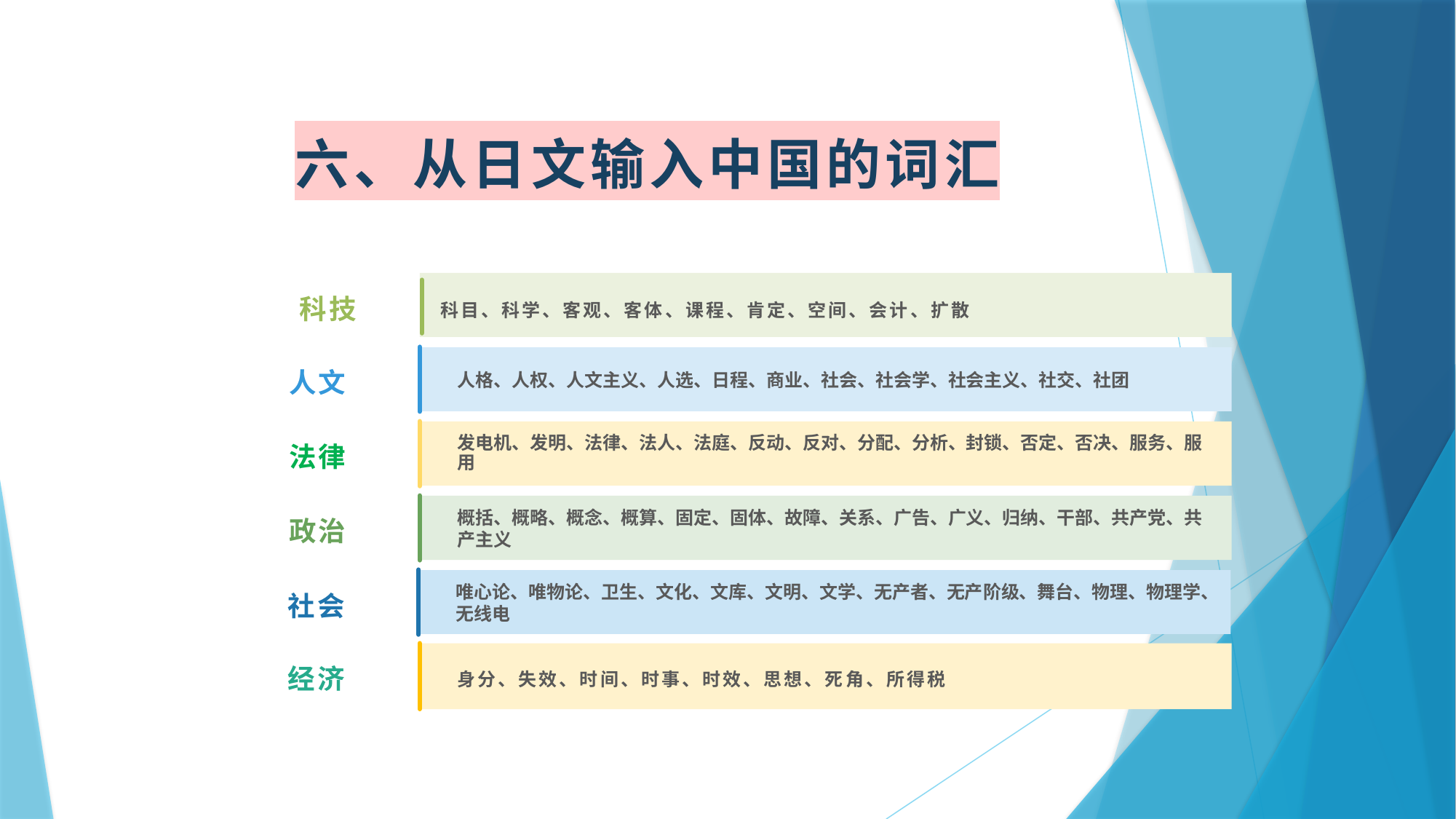

六、从日文输入中国的词汇

科目、科学、客观、客体、课程、肯定、空间、会计、扩散
科技
人格、人权、人文主义、人选、日程、商业、社会、社会学、社会主义、社交、社团

人文
发电机、发明、法律、法人、法庭、反动、反对、分配、分析、封锁、否定、否决、服务、服用

法律
概括、概略、概念、概算、固定、固体、故障、关系、广告、广义、归纳、干部、共产党、共产主义

政治
唯心论、唯物论、卫生、文化、文库、文明、文学、无产者、无产阶级、舞台、物理、物理学、无线电

社会

身分、失效、时间、时事、时效、思想、死角、所得税
经济